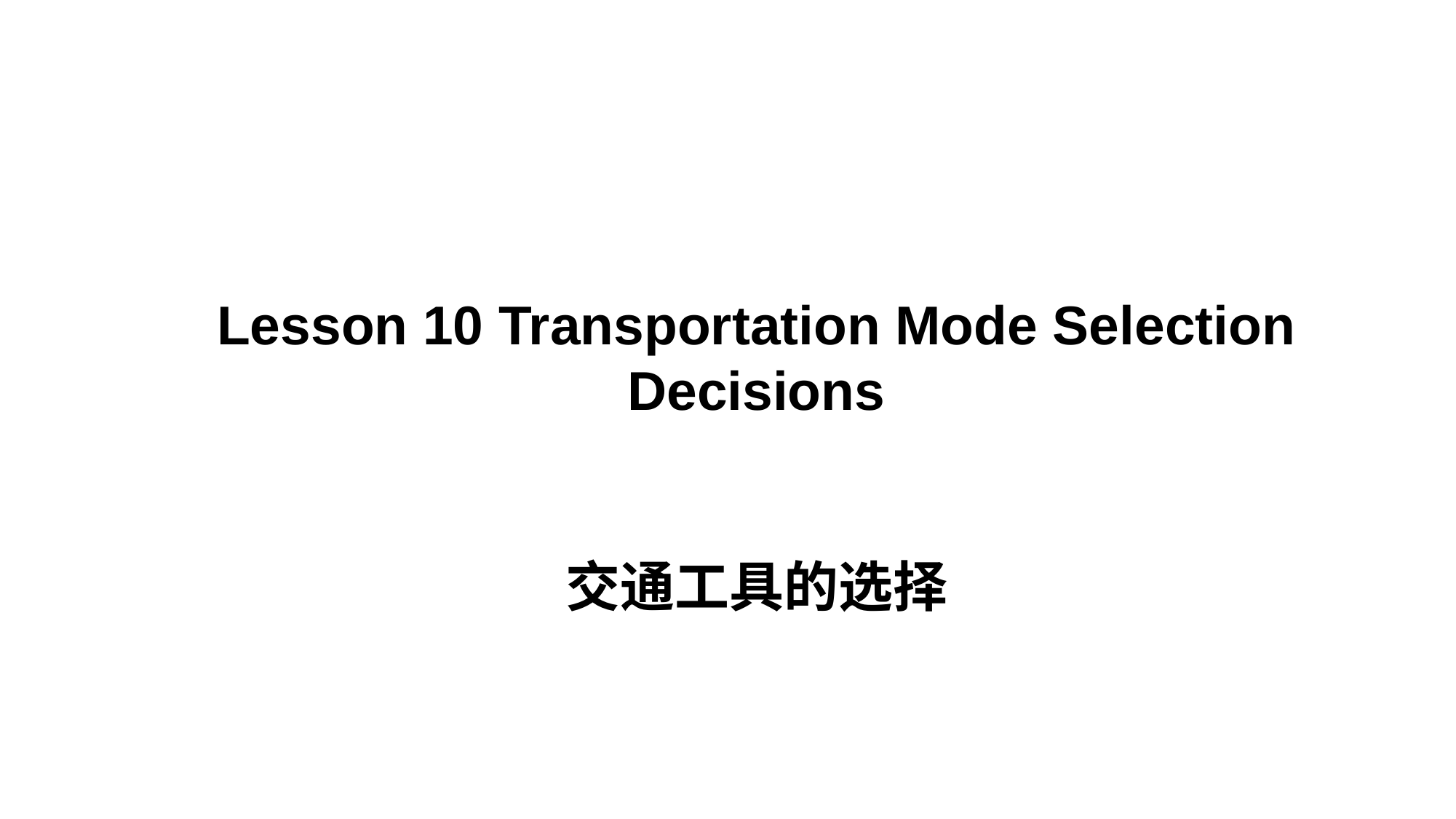

Lesson 10 Transportation Mode Selection Decisions

交通工具的选择